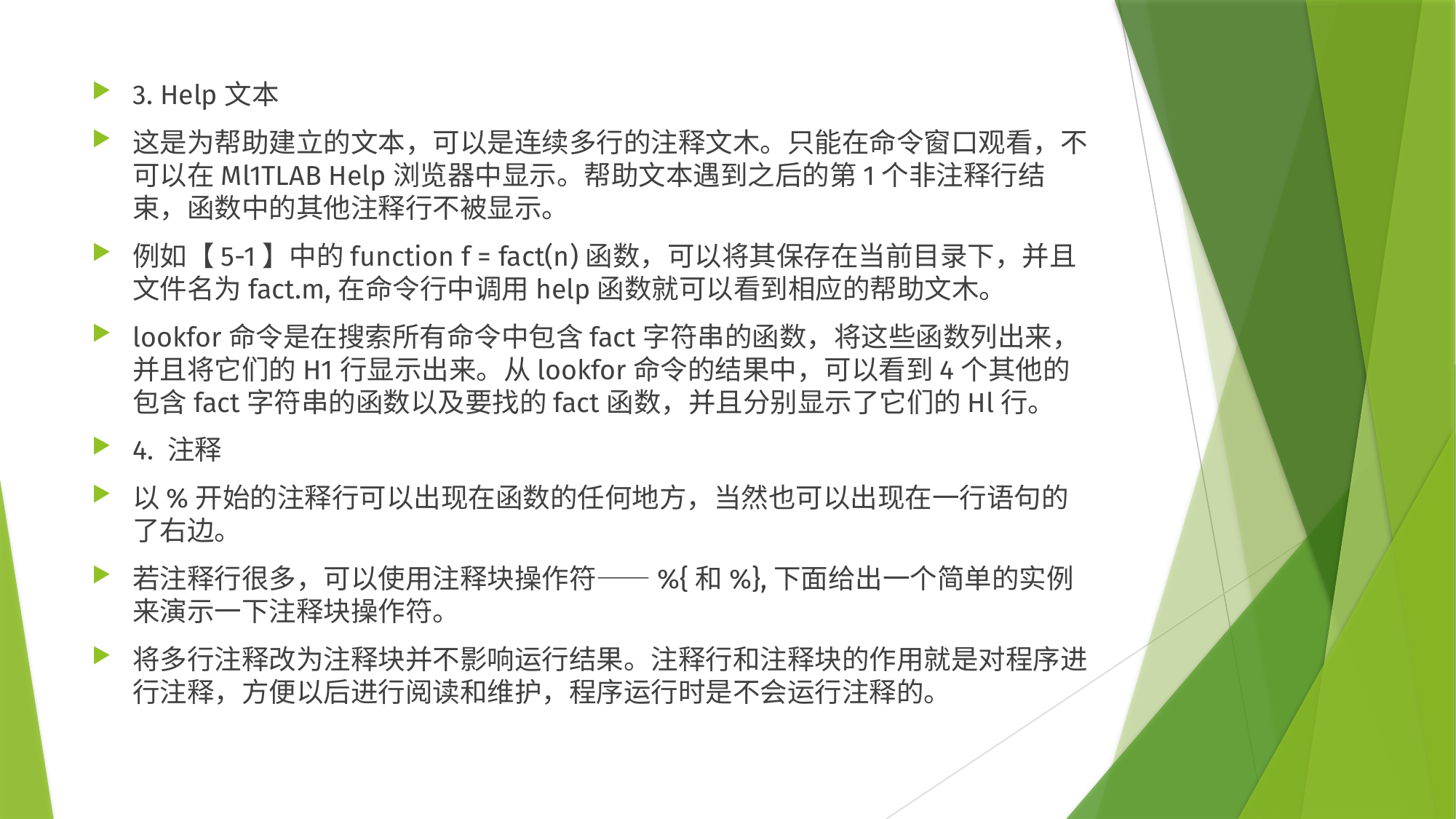

3. Help文本
这是为帮助建立的文本，可以是连续多行的注释文木。只能在命令窗口观看，不可以在Ml1TLAB Help浏览器中显示。帮助文本遇到之后的第1个非注释行结束，函数中的其他注释行不被显示。
例如【5-1】中的function f = fact(n)函数，可以将其保存在当前目录下，并且文件名为fact.m,在命令行中调用help函数就可以看到相应的帮助文木。
lookfor命令是在搜索所有命令中包含fact字符串的函数，将这些函数列出来，并且将它们的H1行显示出来。从lookfor命令的结果中，可以看到4个其他的包含fact字符串的函数以及要找的fact函数，并且分别显示了它们的Hl行。
4. 注释
以%开始的注释行可以出现在函数的任何地方，当然也可以出现在一行语句的了右边。
若注释行很多，可以使用注释块操作符——%{和%},下面给出一个简单的实例来演示一下注释块操作符。
将多行注释改为注释块并不影响运行结果。注释行和注释块的作用就是对程序进行注释，方便以后进行阅读和维护，程序运行时是不会运行注释的。